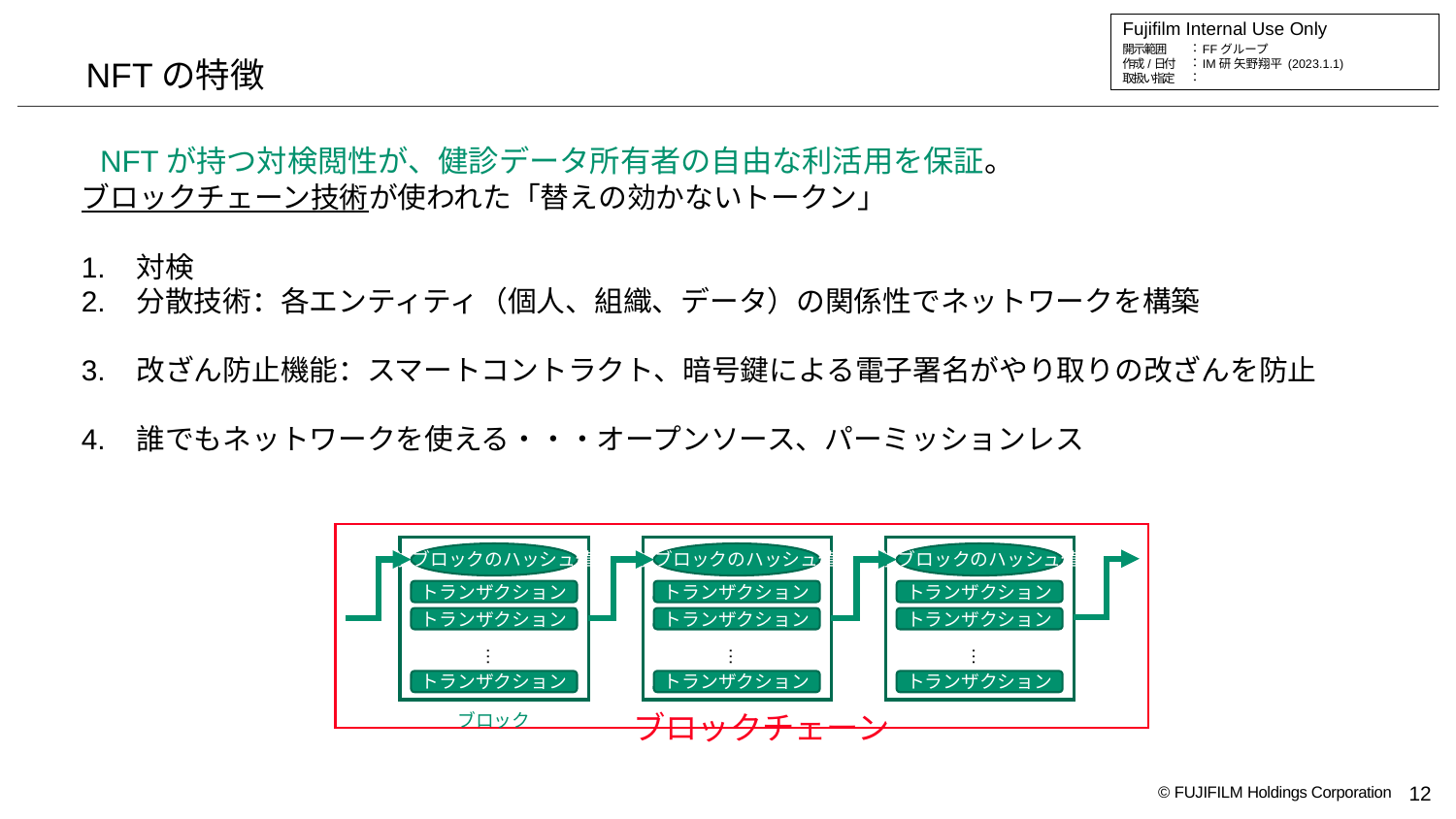

# NFTの特徴
NFTが持つ対検閲性が、健診データ所有者の自由な利活用を保証。
ブロックチェーン技術が使われた「替えの効かないトークン」

対検
分散技術：各エンティティ（個人、組織、データ）の関係性でネットワークを構築

改ざん防止機能：スマートコントラクト、暗号鍵による電子署名がやり取りの改ざんを防止

誰でもネットワークを使える・・・オープンソース、パーミッションレス

前ブロックのハッシュ値
前ブロックのハッシュ値
前ブロックのハッシュ値
トランザクション
トランザクション
トランザクション
トランザクション
トランザクション
トランザクション
…
…
…
トランザクション
トランザクション
トランザクション
ブロックチェーン
ブロック
12